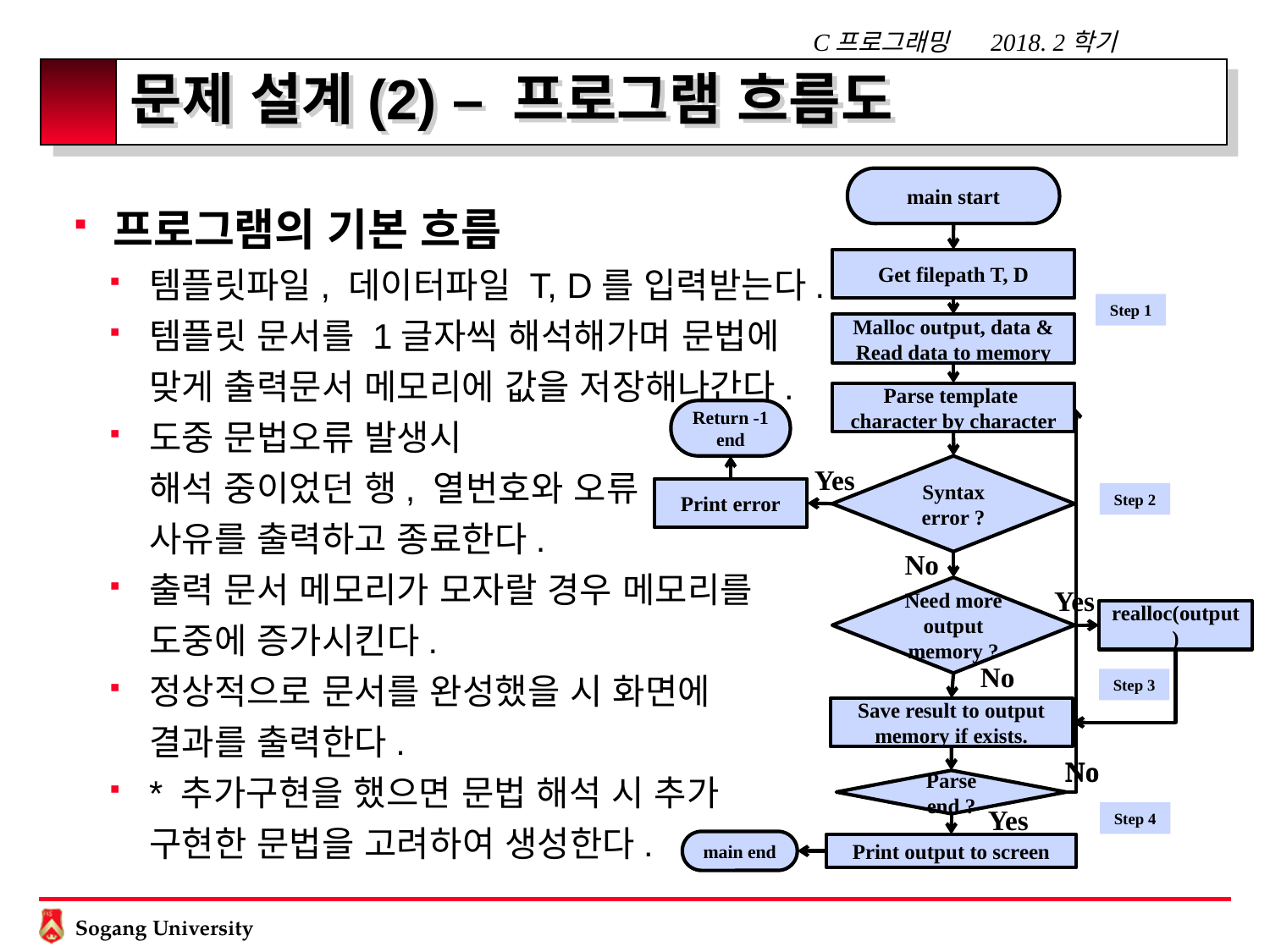

# 문제 설계(2) – 프로그램 흐름도
main start
프로그램의 기본 흐름
템플릿파일, 데이터파일 T, D를 입력받는다.
템플릿 문서를 1글자씩 해석해가며 문법에
맞게 출력문서 메모리에 값을 저장해나간다.
도중 문법오류 발생시
해석 중이었던 행, 열번호와 오류
사유를 출력하고 종료한다.
출력 문서 메모리가 모자랄 경우 메모리를
도중에 증가시킨다.
정상적으로 문서를 완성했을 시 화면에
결과를 출력한다.
* 추가구현을 했으면 문법 해석 시 추가
구현한 문법을 고려하여 생성한다.

Get filepath T, D
Step 1
Malloc output, data &
Read data to memory
Parse template
character by character
Return -1
end
Yes
Syntax error ?
Print error
Step 2
No
Yes
Need more output memory ?
realloc(output)
No
Step 3
Save result to output memory if exists.
No
No
Parse end ?
Yes
Step 4
main end
Print output to screen
 23